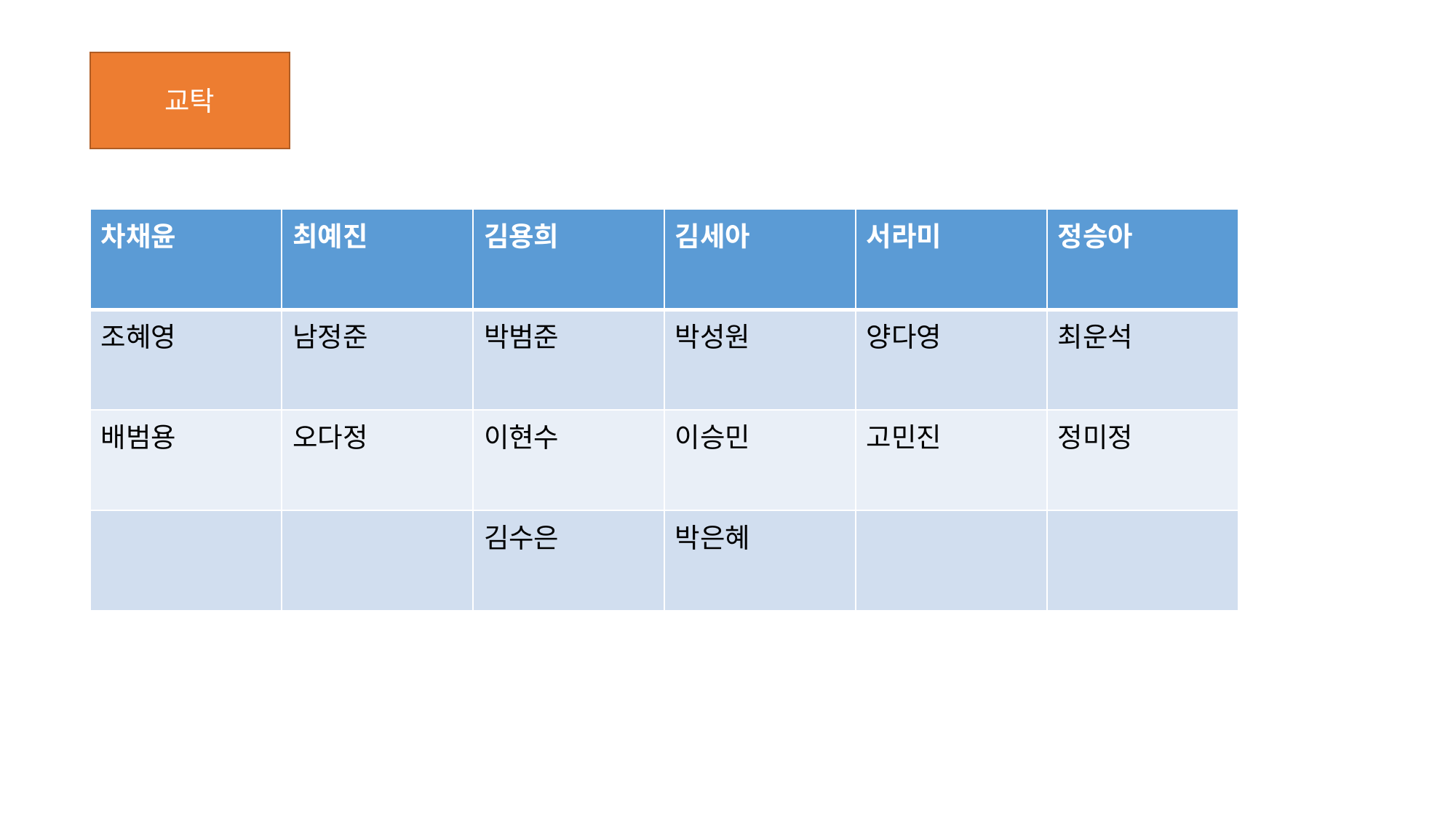

교탁
| 차채윤 | 최예진 | 김용희 | 김세아 | 서라미 | 정승아 |
| --- | --- | --- | --- | --- | --- |
| 조혜영 | 남정준 | 박범준 | 박성원 | 양다영 | 최운석 |
| 배범용 | 오다정 | 이현수 | 이승민 | 고민진 | 정미정 |
|  |  | 김수은 | 박은혜 |  |  |